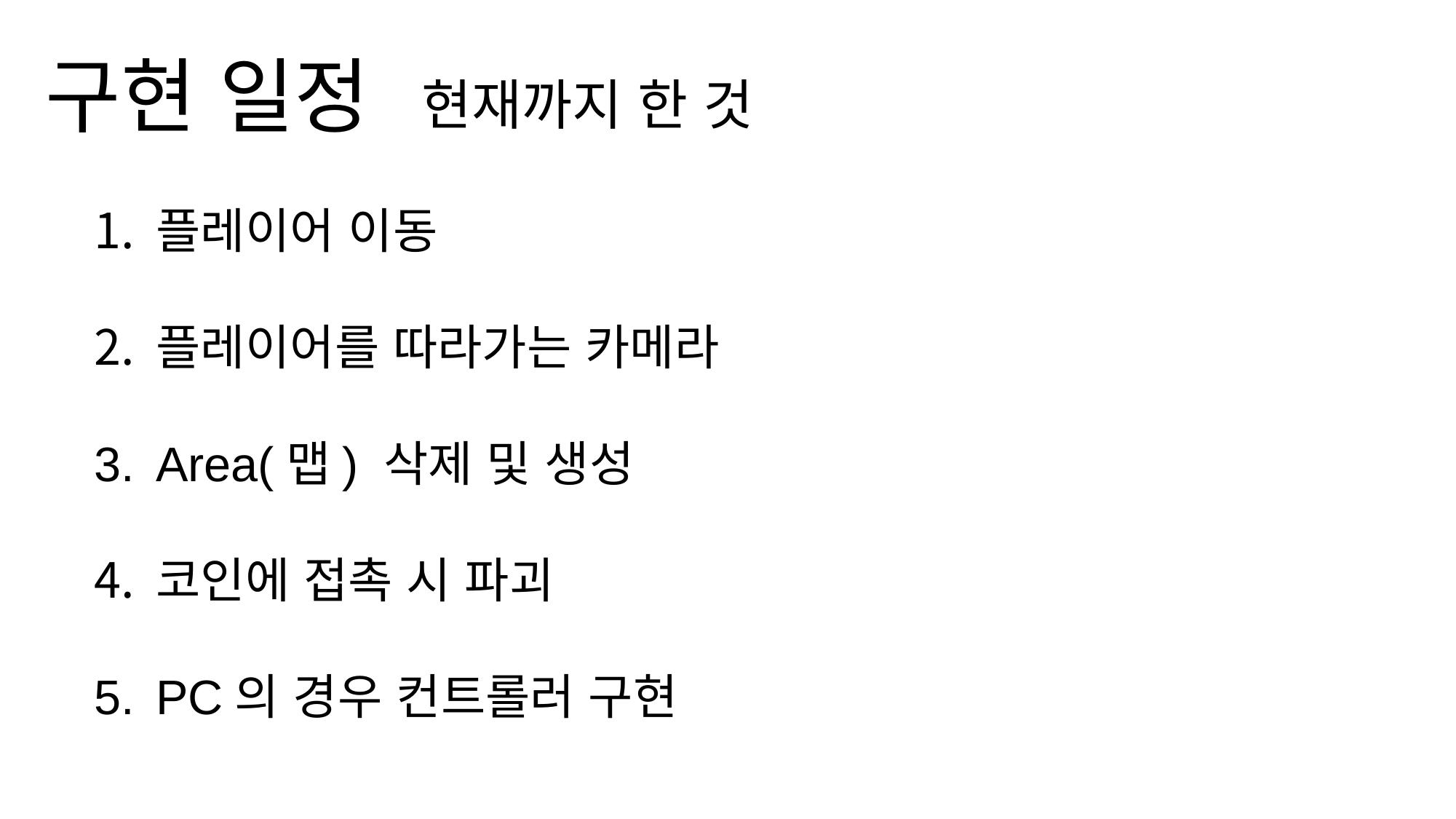

구현 일정
현재까지 한 것
플레이어 이동

플레이어를 따라가는 카메라

Area(맵) 삭제 및 생성

코인에 접촉 시 파괴

PC의 경우 컨트롤러 구현